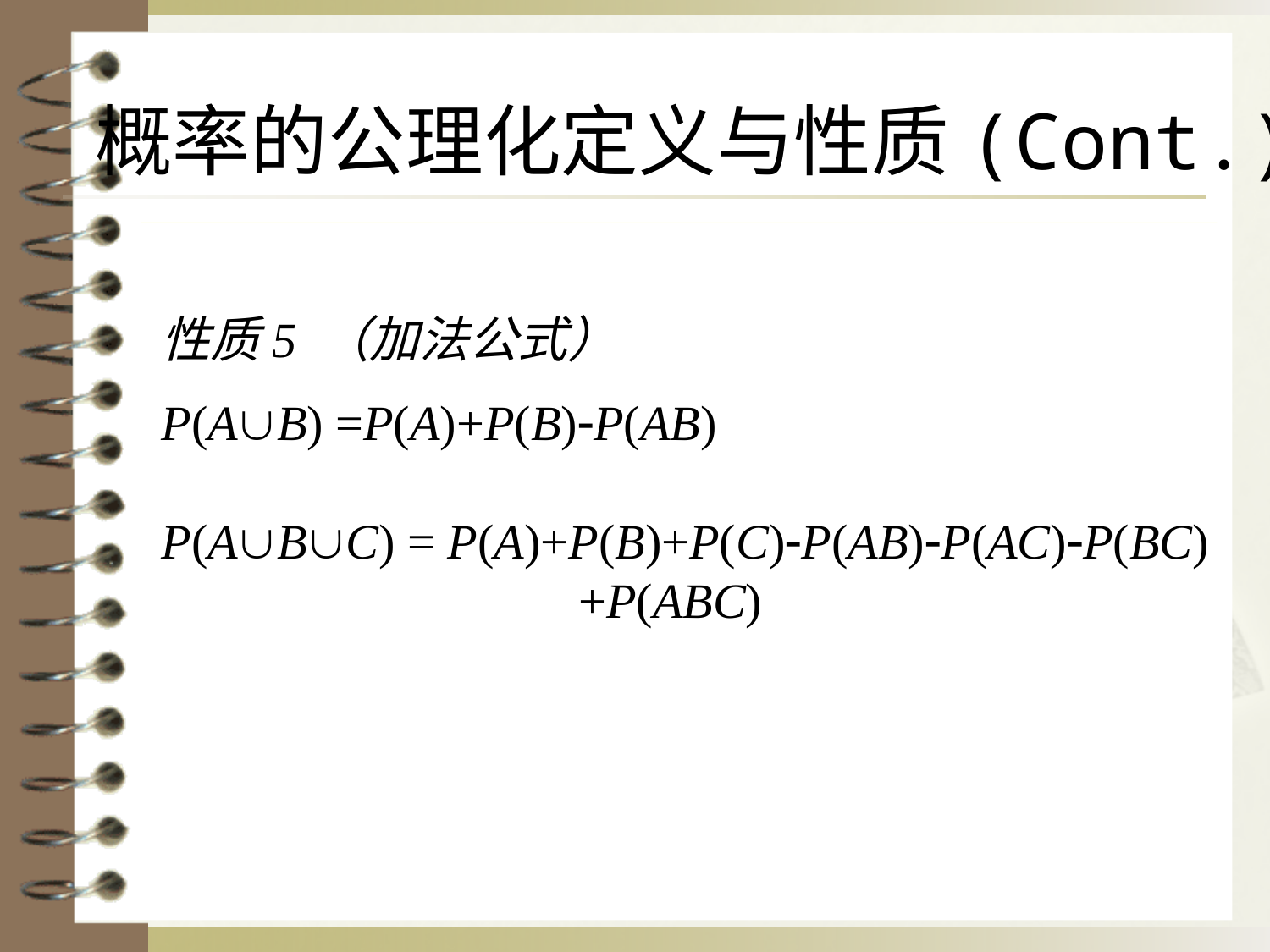

概率的公理化定义与性质(Cont.)
性质5 （加法公式）
P(A∪B) =P(A)+P(B)−P(AB)

P(A∪B∪C) = P(A)+P(B)+P(C)−P(AB)−P(AC)−P(BC)
                                  +P(ABC)